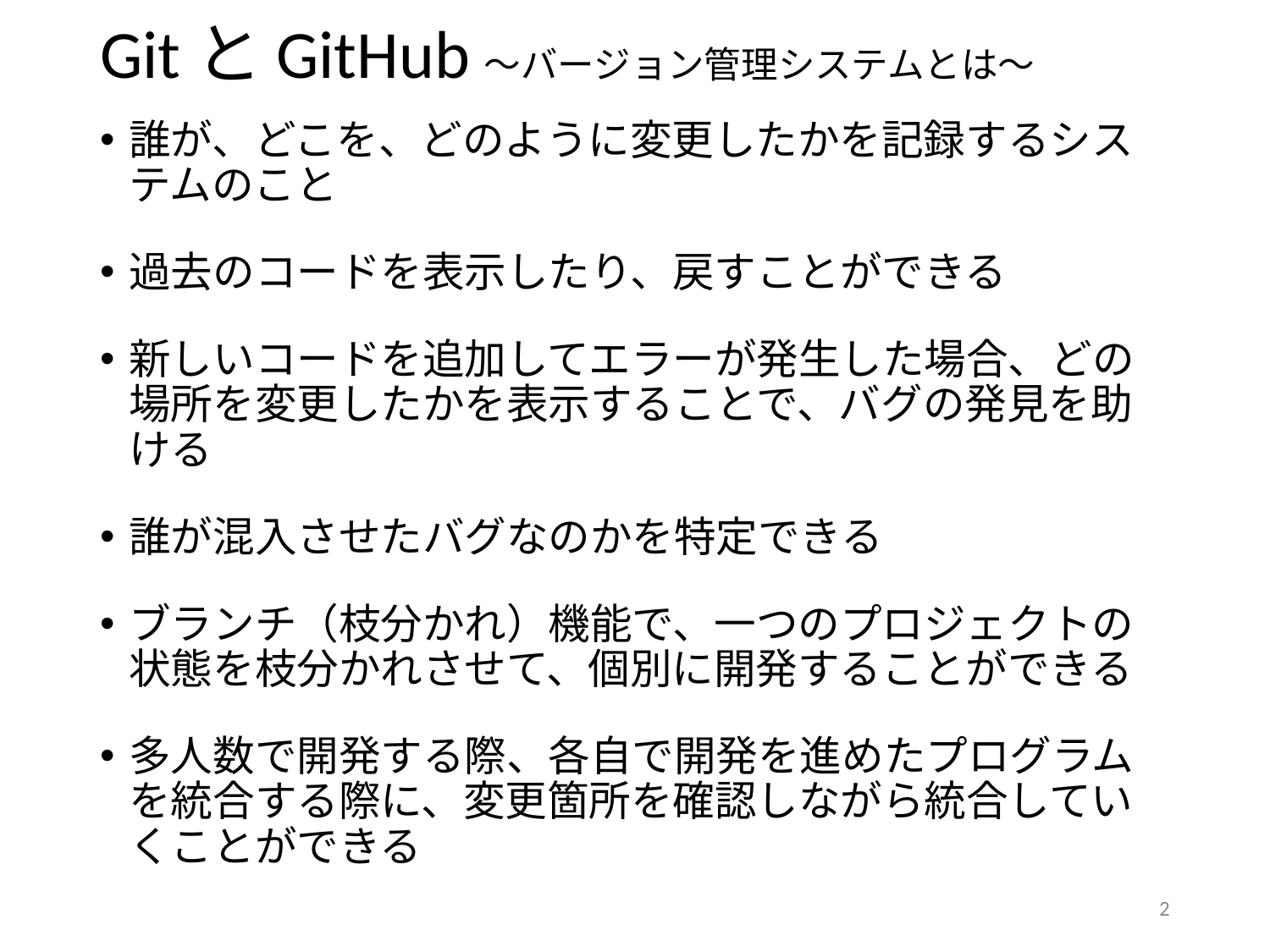

# GitとGitHub～バージョン管理システムとは～
誰が、どこを、どのように変更したかを記録するシステムのこと
過去のコードを表示したり、戻すことができる
新しいコードを追加してエラーが発生した場合、どの場所を変更したかを表示することで、バグの発見を助ける
誰が混入させたバグなのかを特定できる
ブランチ（枝分かれ）機能で、一つのプロジェクトの状態を枝分かれさせて、個別に開発することができる
多人数で開発する際、各自で開発を進めたプログラムを統合する際に、変更箇所を確認しながら統合していくことができる

2